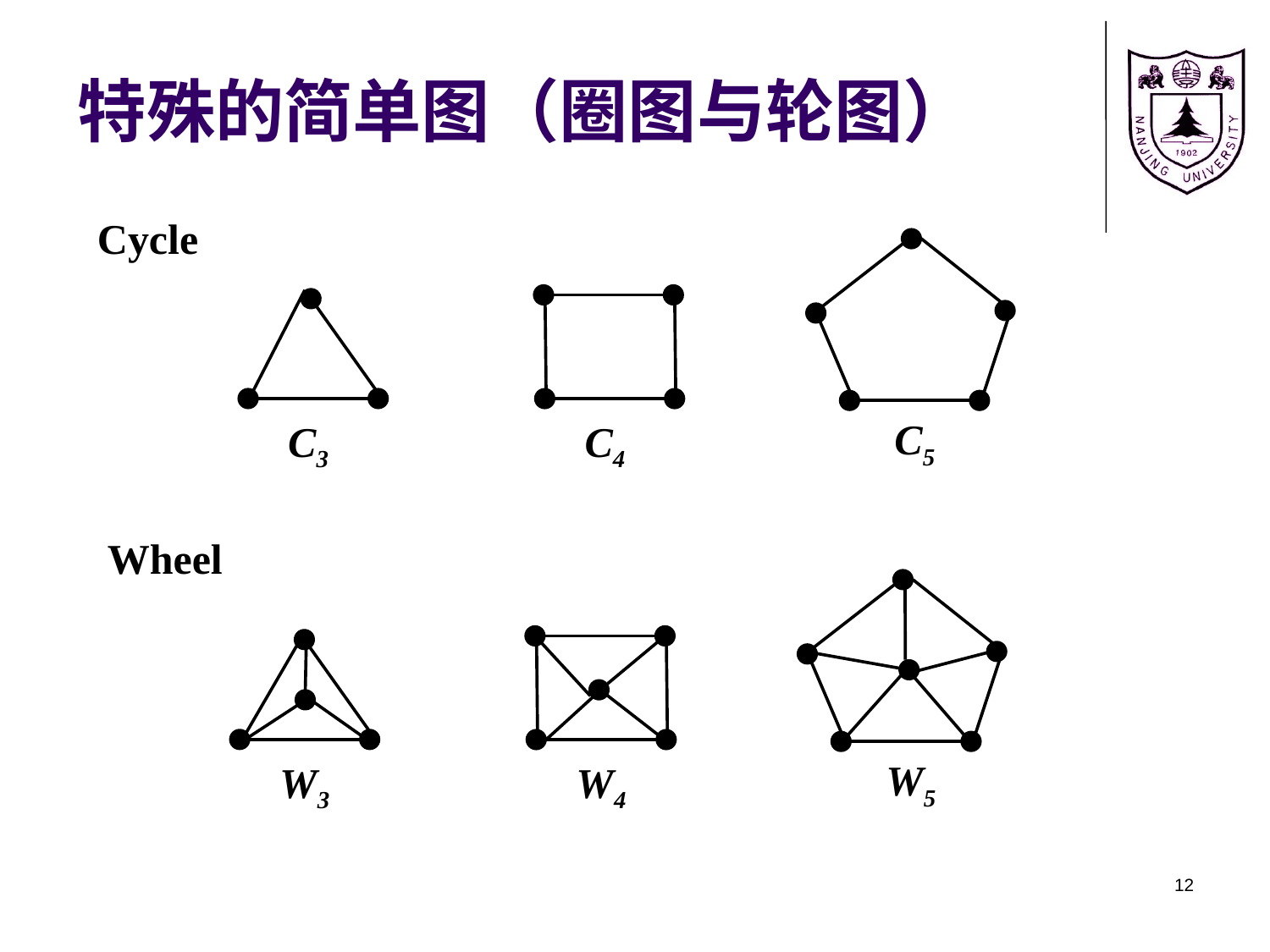

# 特殊的简单图（圈图与轮图）
Cycle

C5

C4

C3
Wheel

W5

W4

W3
12